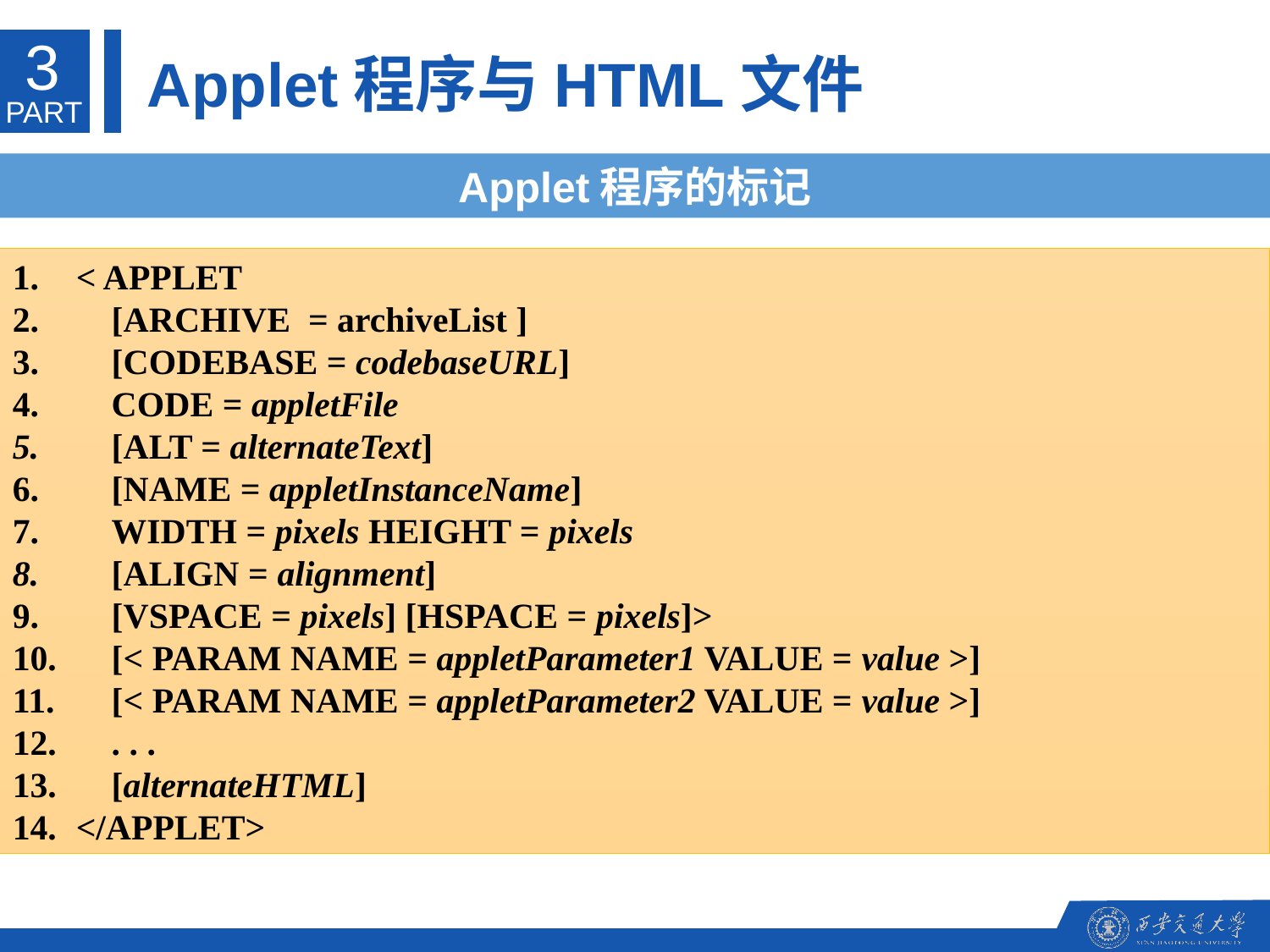

3
Applet程序与HTML文件
PART
Applet程序的标记
< APPLET
    [ARCHIVE  = archiveList ]
    [CODEBASE = codebaseURL]
    CODE = appletFile
    [ALT = alternateText]
    [NAME = appletInstanceName]
    WIDTH = pixels HEIGHT = pixels
    [ALIGN = alignment]
    [VSPACE = pixels] [HSPACE = pixels]>
    [< PARAM NAME = appletParameter1 VALUE = value >]
    [< PARAM NAME = appletParameter2 VALUE = value >]
    . . .
    [alternateHTML]
</APPLET>